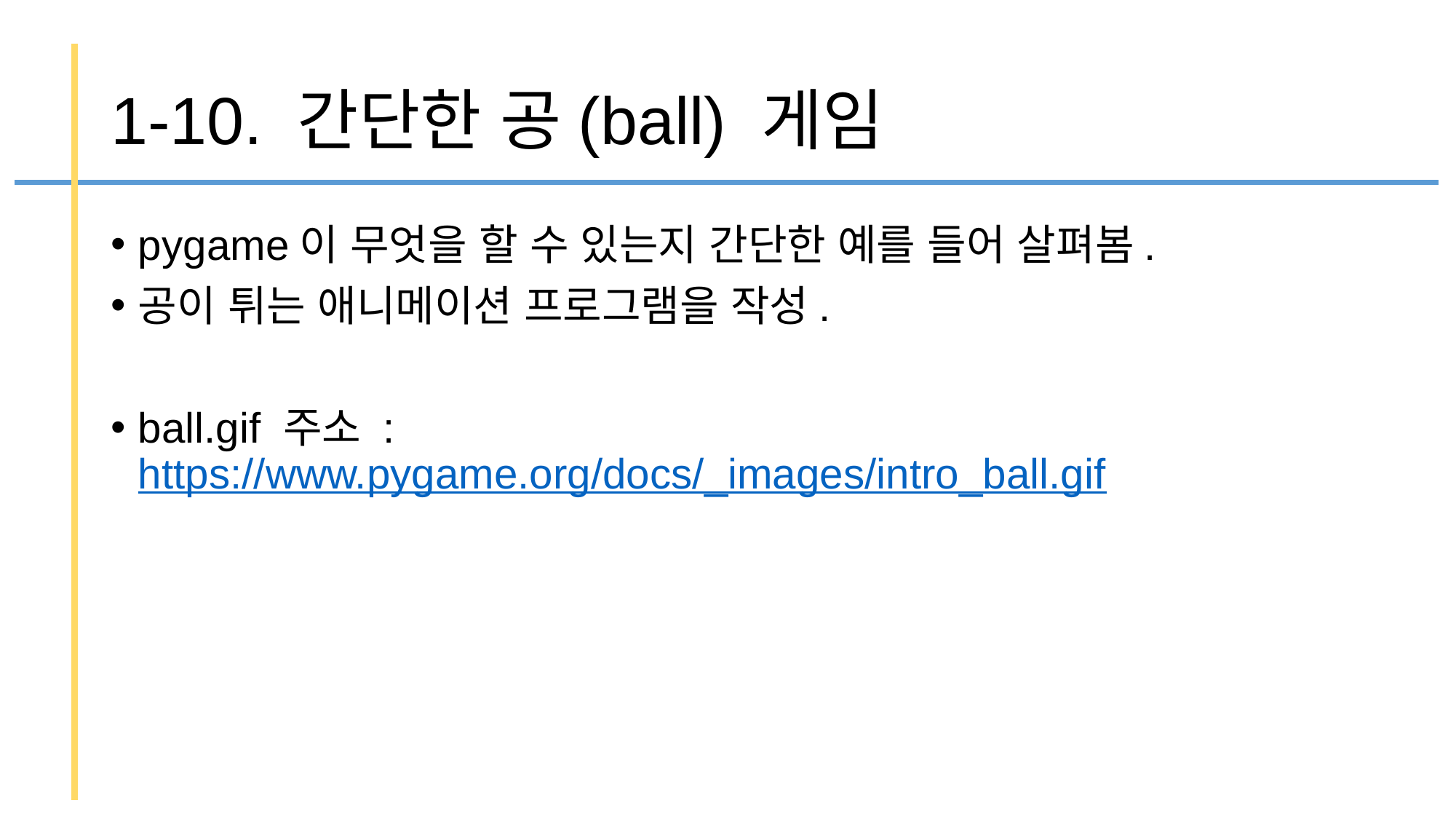

# 1-10. 간단한 공(ball) 게임
pygame이 무엇을 할 수 있는지 간단한 예를 들어 살펴봄.
공이 튀는 애니메이션 프로그램을 작성.

ball.gif 주소 : https://www.pygame.org/docs/_images/intro_ball.gif